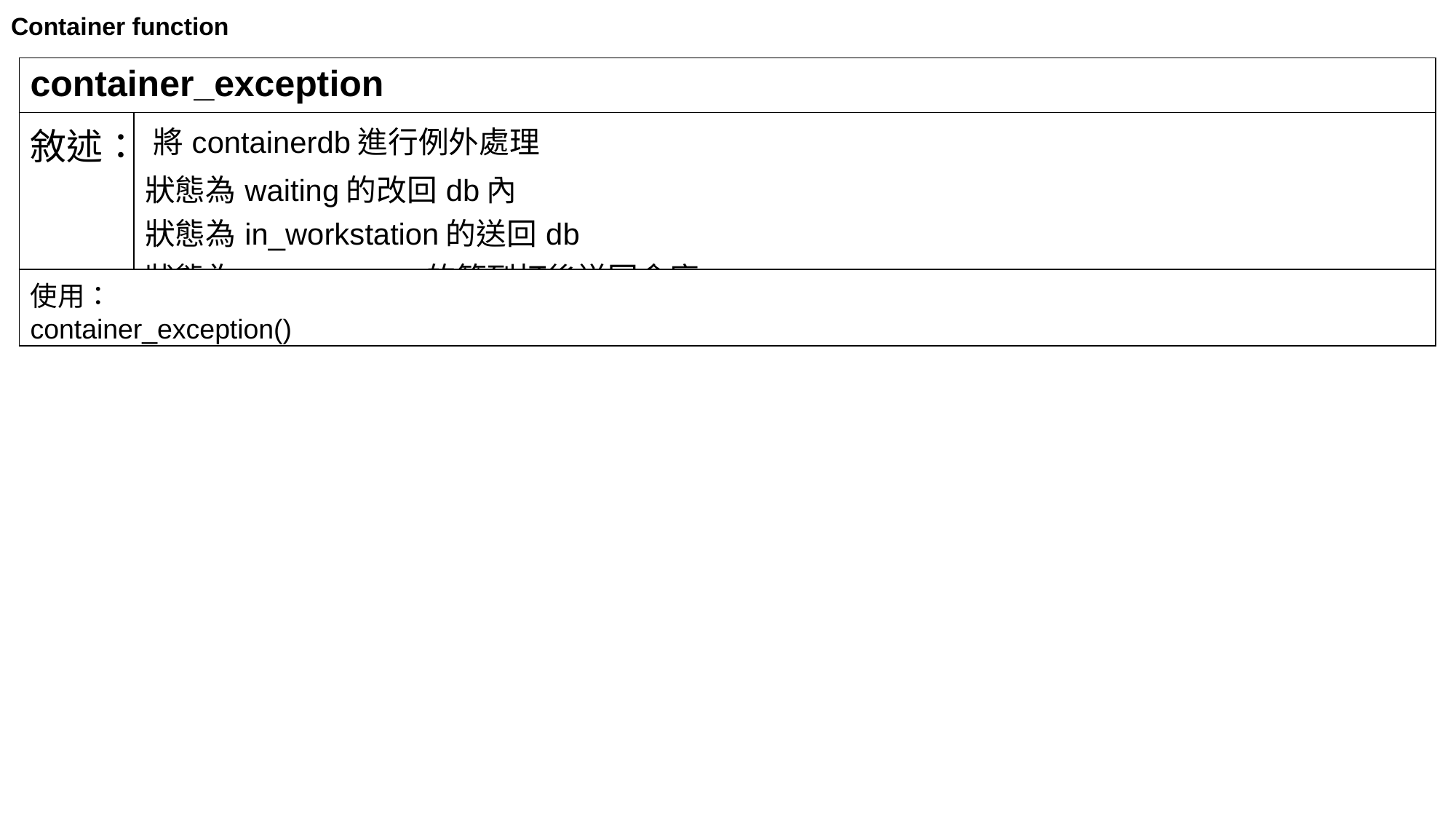

# Container function
| container\_exception |  |
| --- | --- |
| 敘述： | ﻿將containerdb進行例外處理 狀態為waiting的改回db內 狀態為in\_workstation的送回db 狀態為on\_conveyor的等到打後送回倉庫 |
| 使用： container\_exception() |  |
﻿